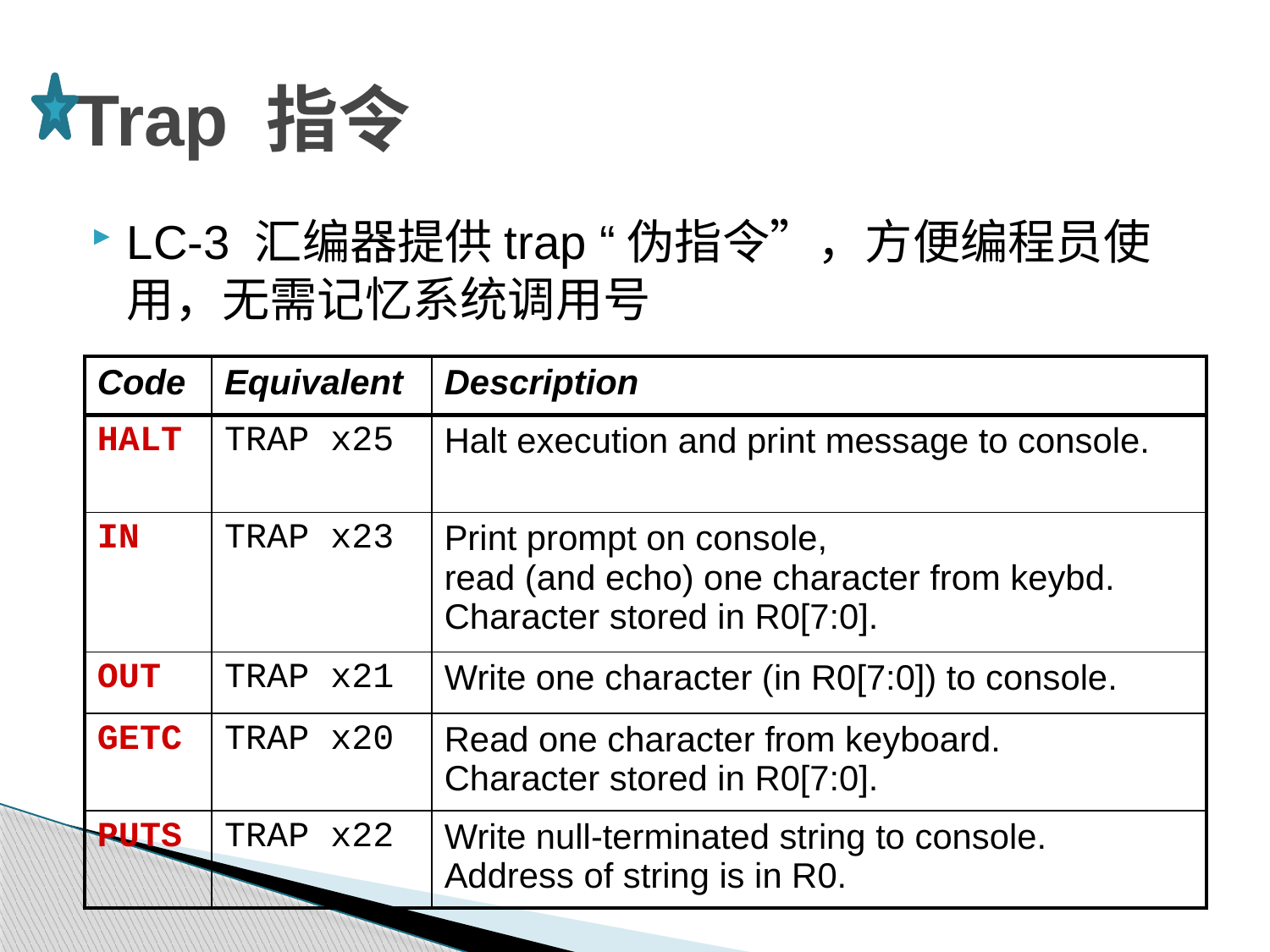

# Trap 指令

LC-3 汇编器提供trap “伪指令”，方便编程员使用，无需记忆系统调用号
| Code | Equivalent | Description |
| --- | --- | --- |
| HALT | TRAP x25 | Halt execution and print message to console. |
| IN | TRAP x23 | Print prompt on console, read (and echo) one character from keybd. Character stored in R0[7:0]. |
| OUT | TRAP x21 | Write one character (in R0[7:0]) to console. |
| GETC | TRAP x20 | Read one character from keyboard. Character stored in R0[7:0]. |
| PUTS | TRAP x22 | Write null-terminated string to console. Address of string is in R0. |